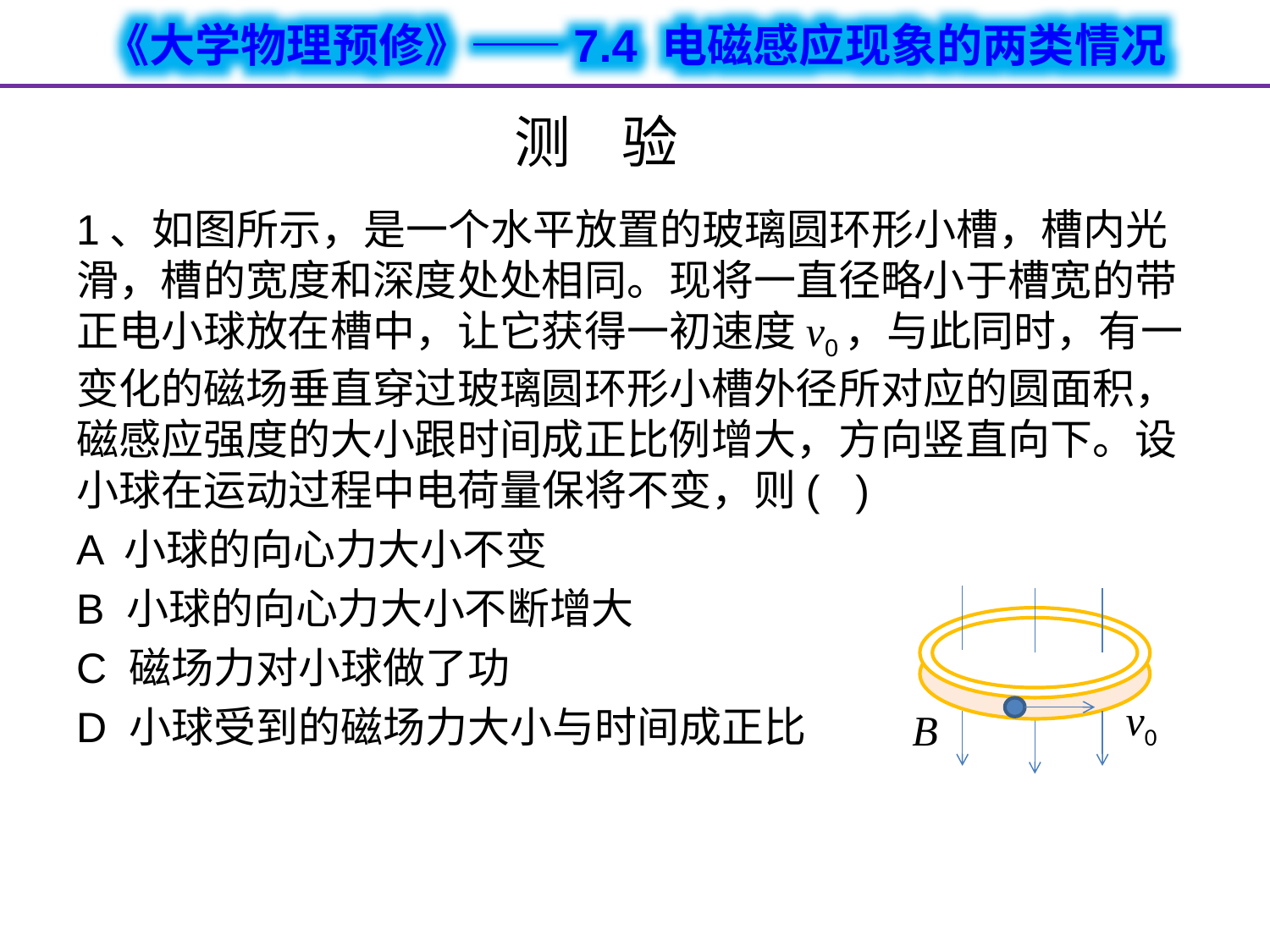

# 测    验
1、如图所示，是一个水平放置的玻璃圆环形小槽，槽内光滑，槽的宽度和深度处处相同。现将一直径略小于槽宽的带正电小球放在槽中，让它获得一初速度v0，与此同时，有一变化的磁场垂直穿过玻璃圆环形小槽外径所对应的圆面积，磁感应强度的大小跟时间成正比例增大，方向竖直向下。设小球在运动过程中电荷量保将不变，则(   )
A 小球的向心力大小不变
B 小球的向心力大小不断增大
C 磁场力对小球做了功
D 小球受到的磁场力大小与时间成正比

v0
B